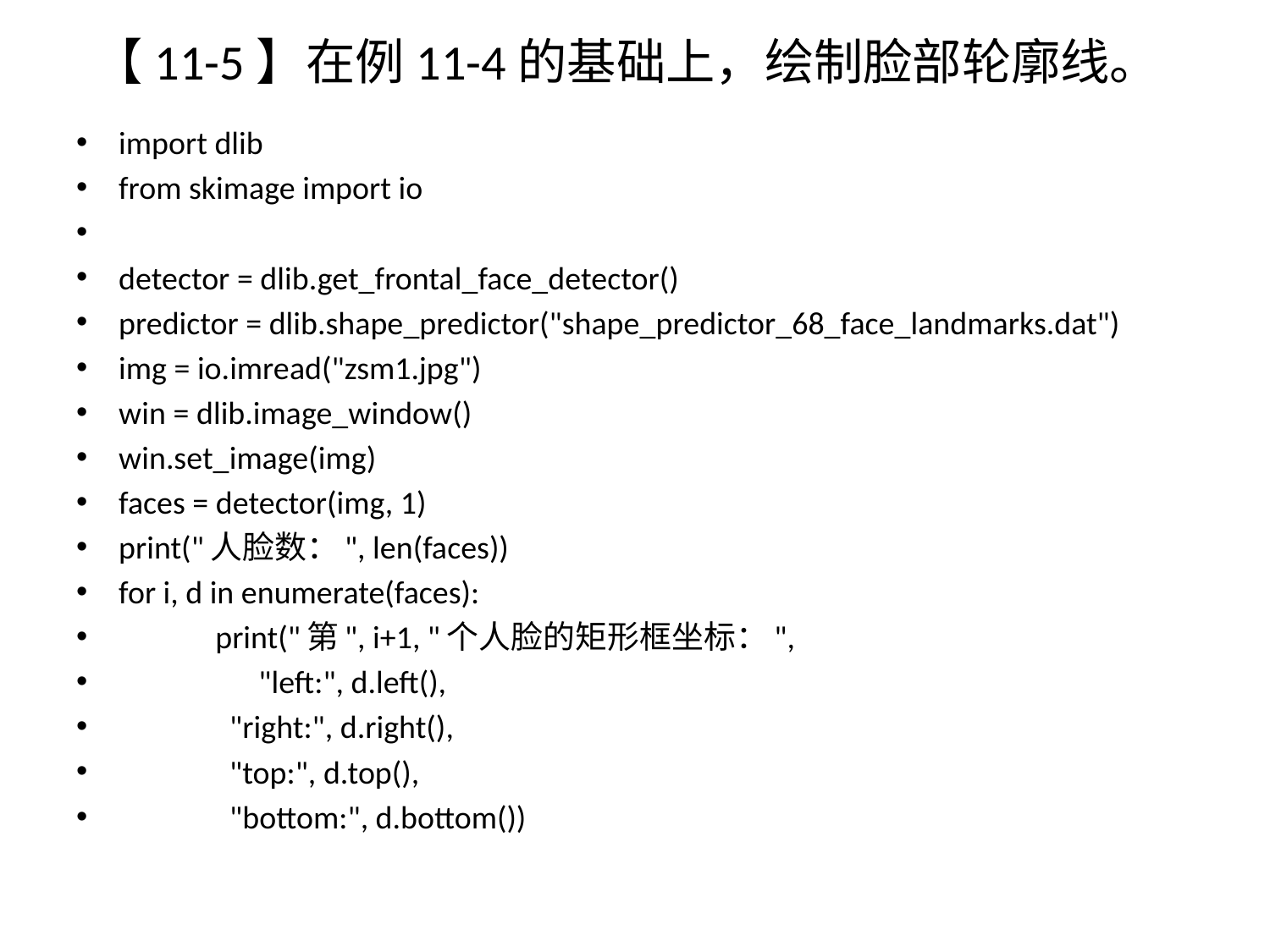

# 【11-5】在例11-4的基础上，绘制脸部轮廓线。
import dlib
from skimage import io

detector = dlib.get_frontal_face_detector()
predictor = dlib.shape_predictor("shape_predictor_68_face_landmarks.dat")
img = io.imread("zsm1.jpg")
win = dlib.image_window()
win.set_image(img)
faces = detector(img, 1)
print("人脸数：", len(faces))
for i, d in enumerate(faces):
	print("第", i+1, "个人脸的矩形框坐标：",
	      "left:", d.left(),
		  "right:", d.right(),
		  "top:", d.top(),
		  "bottom:", d.bottom())